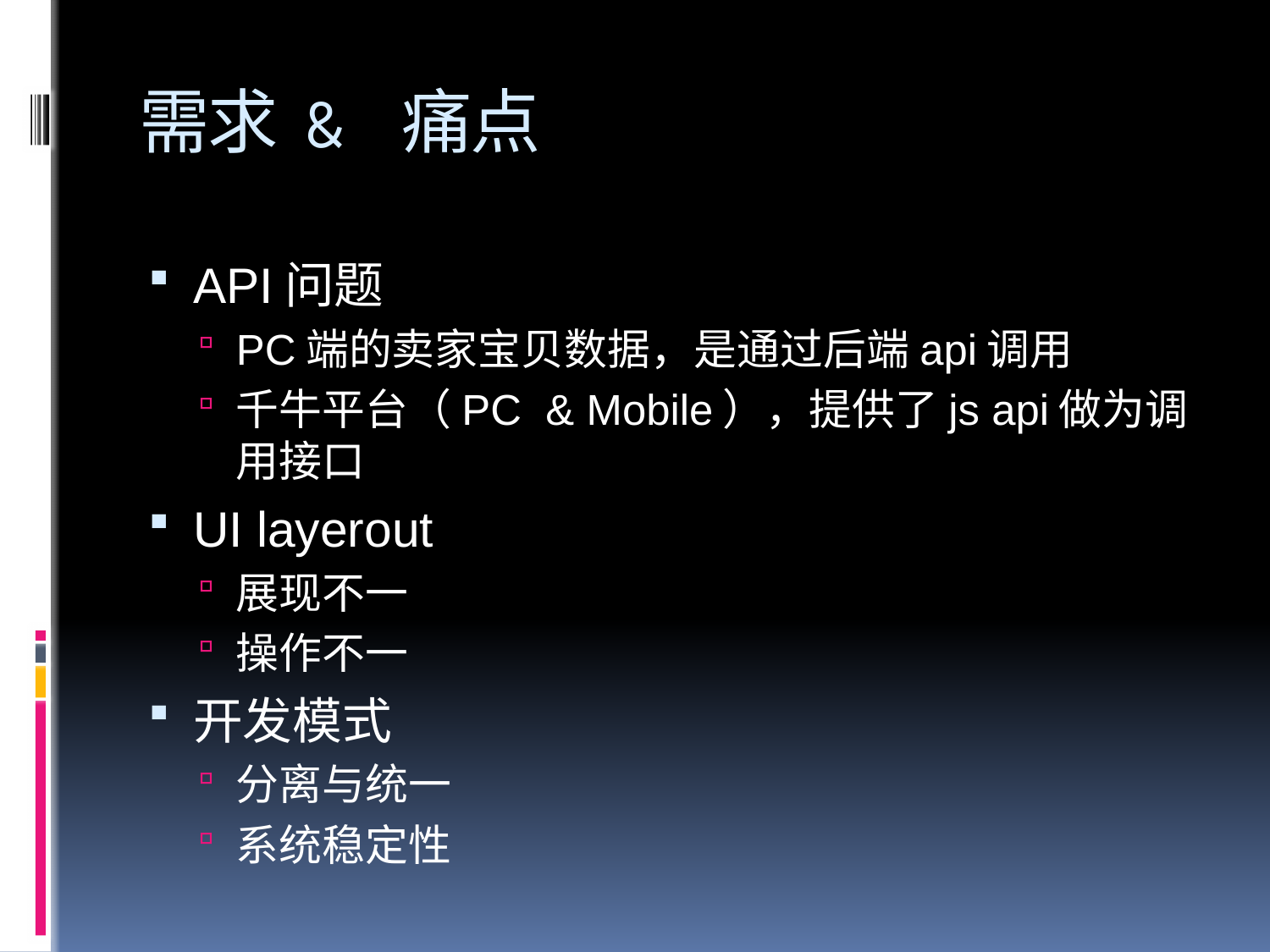

# 需求 & 痛点
API问题
PC端的卖家宝贝数据，是通过后端api调用
千牛平台（PC  & Mobile），提供了js api做为调用接口
UI layerout
展现不一
操作不一
开发模式
分离与统一
系统稳定性